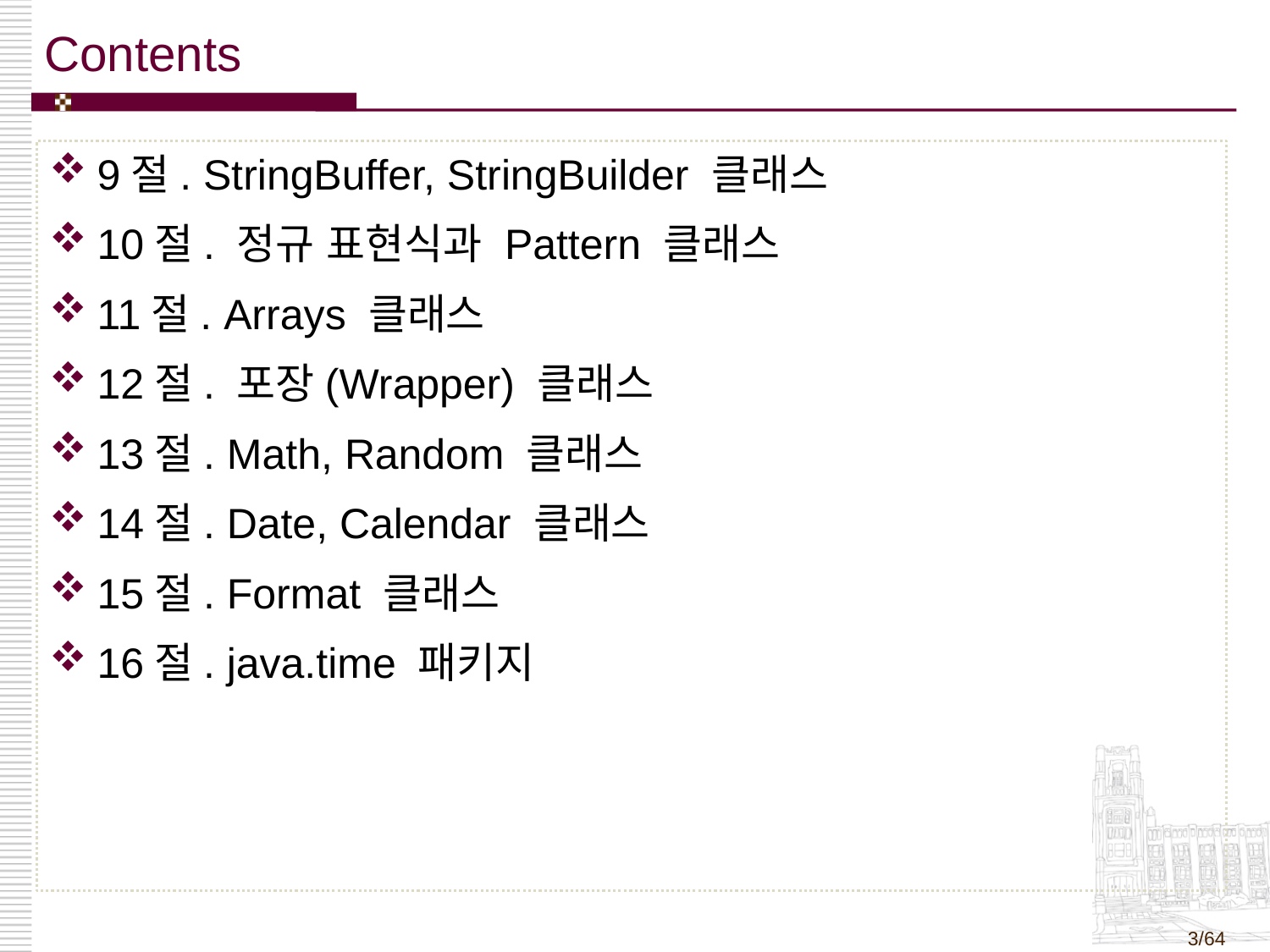

9절. StringBuffer, StringBuilder 클래스
10절. 정규 표현식과 Pattern 클래스
11절. Arrays 클래스
12절. 포장(Wrapper) 클래스
13절. Math, Random 클래스
14절. Date, Calendar 클래스
15절. Format 클래스
16절. java.time 패키지